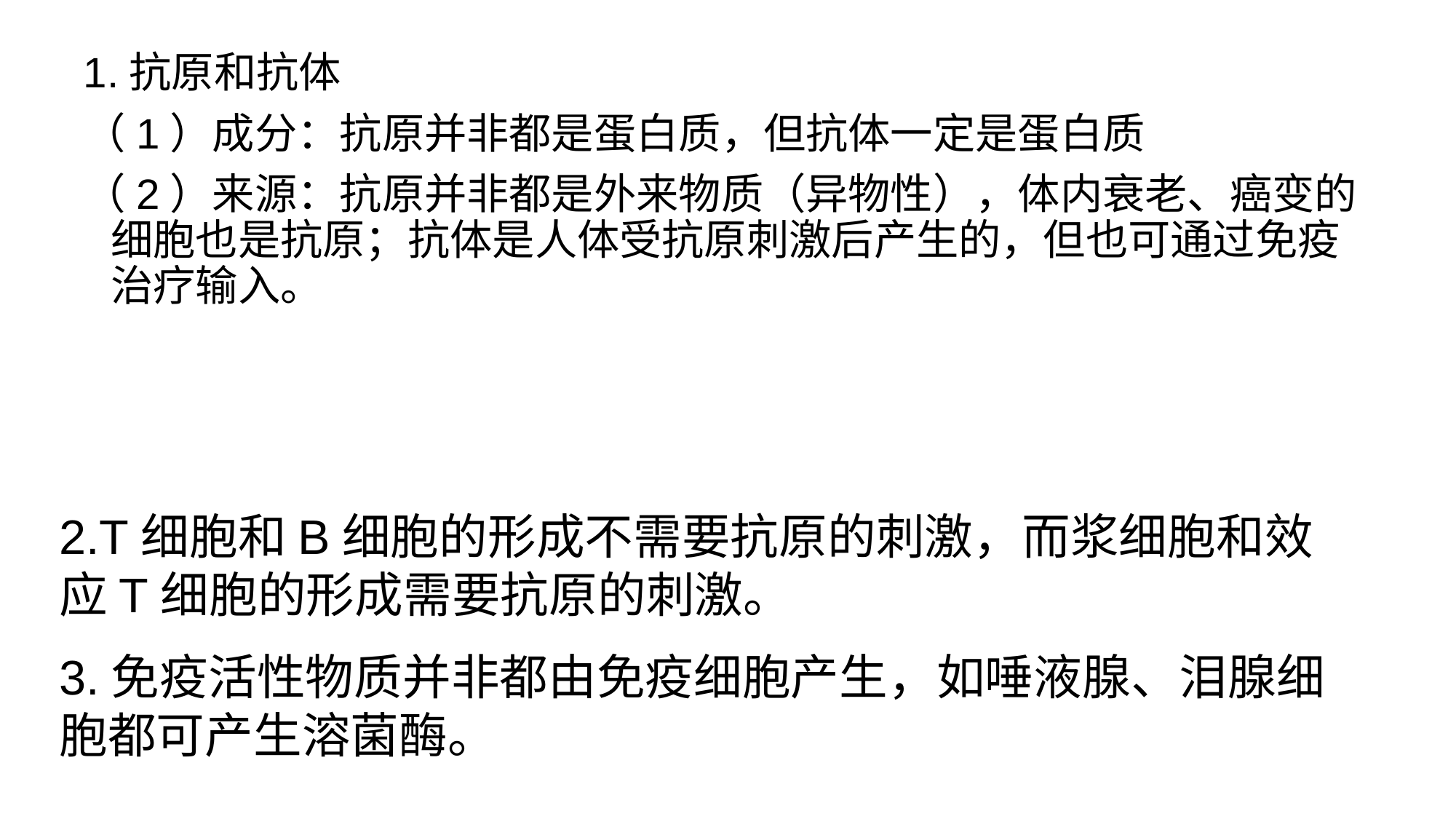

1.抗原和抗体
（1）成分：抗原并非都是蛋白质，但抗体一定是蛋白质
（2）来源：抗原并非都是外来物质（异物性），体内衰老、癌变的细胞也是抗原；抗体是人体受抗原刺激后产生的，但也可通过免疫治疗输入。
2.T细胞和B细胞的形成不需要抗原的刺激，而浆细胞和效应T细胞的形成需要抗原的刺激。
3.免疫活性物质并非都由免疫细胞产生，如唾液腺、泪腺细胞都可产生溶菌酶。